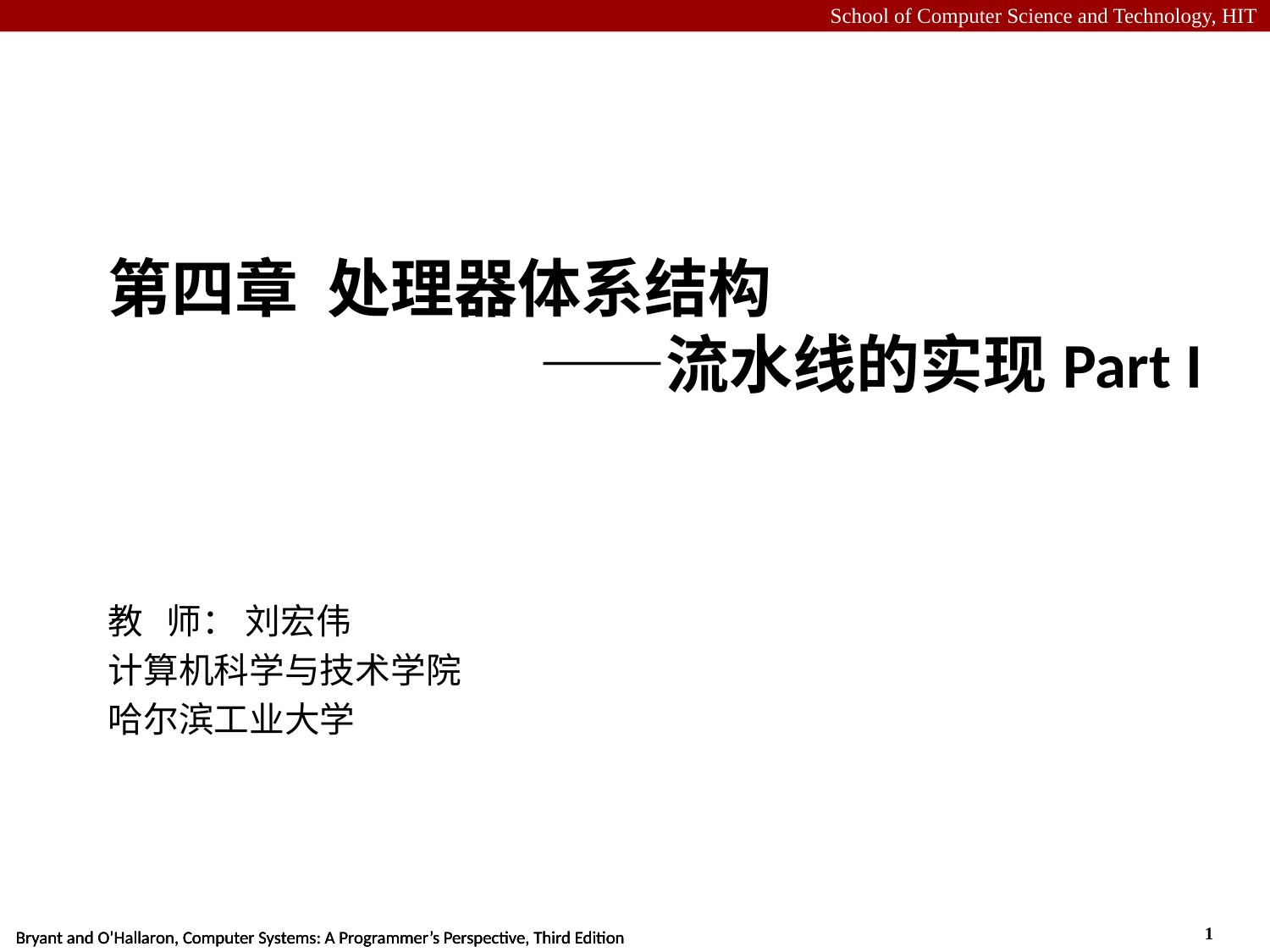

# 第四章  处理器体系结构 ——流水线的实现Part I
教   师： 刘宏伟
计算机科学与技术学院
哈尔滨工业大学